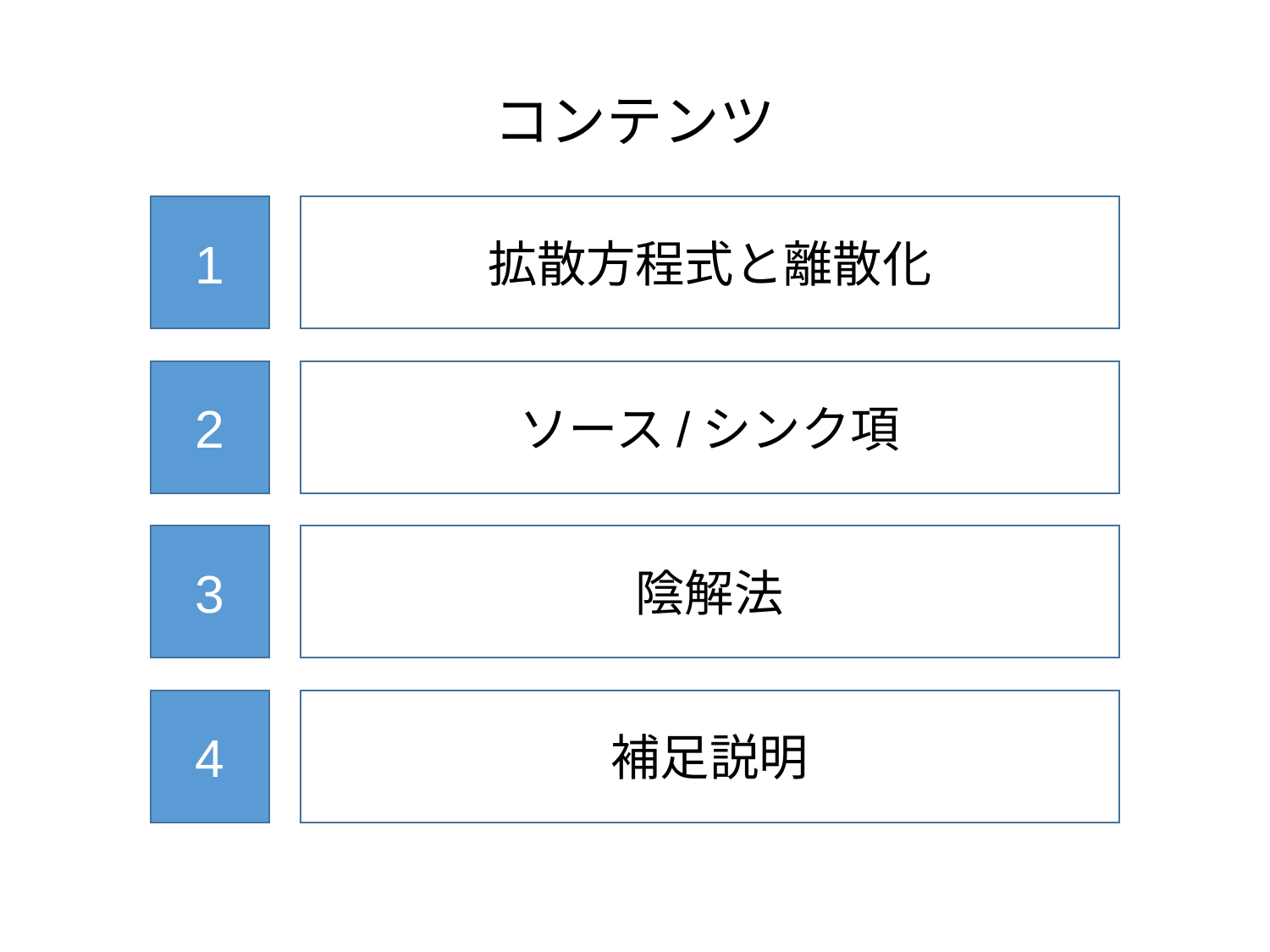

コンテンツ
1
拡散方程式と離散化
2
ソース/シンク項
3
陰解法
4
補足説明